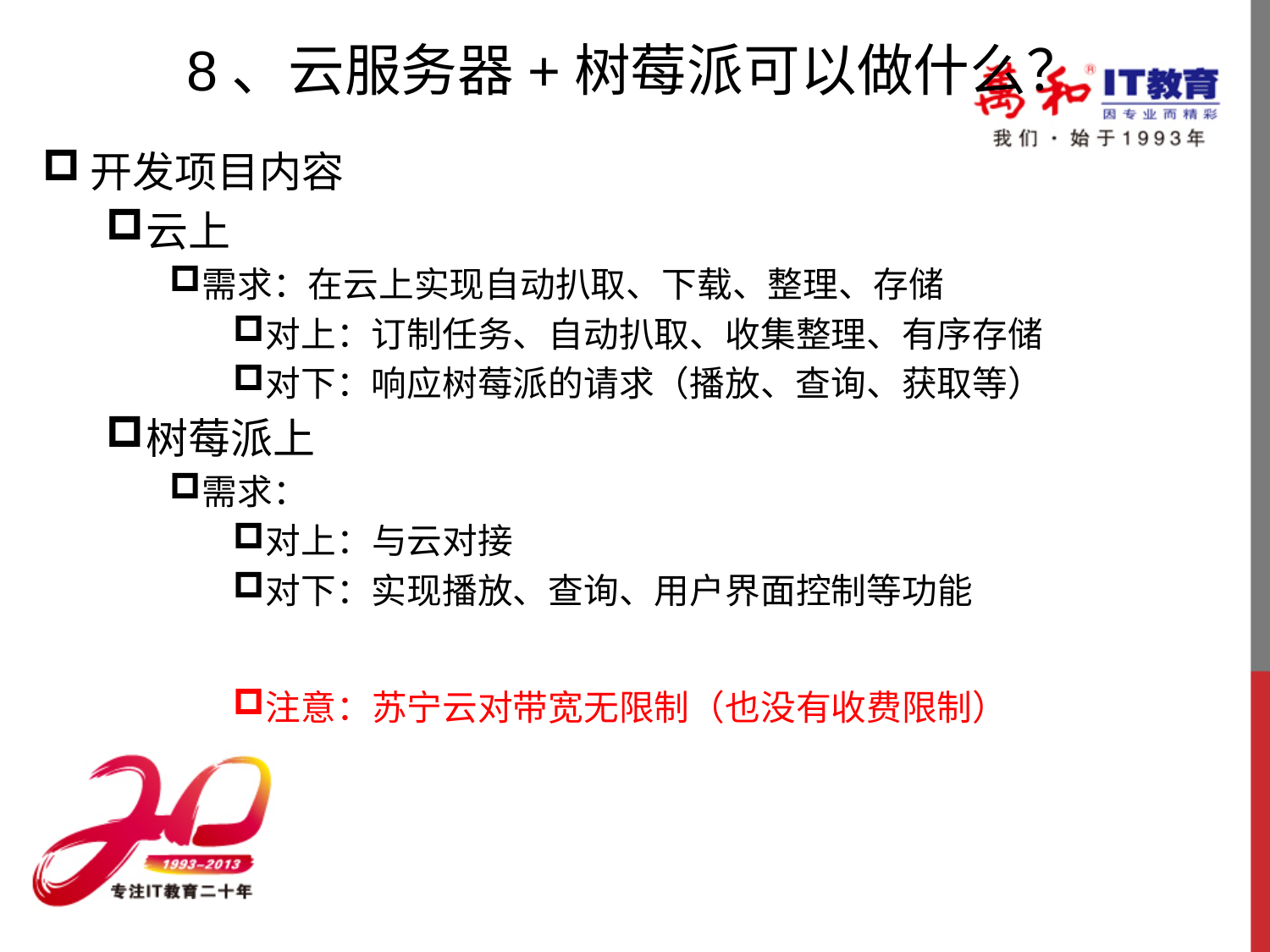

# 8、云服务器+树莓派可以做什么？
开发项目内容
云上
需求：在云上实现自动扒取、下载、整理、存储
对上：订制任务、自动扒取、收集整理、有序存储
对下：响应树莓派的请求（播放、查询、获取等）
树莓派上
需求：
对上：与云对接
对下：实现播放、查询、用户界面控制等功能

注意：苏宁云对带宽无限制（也没有收费限制）